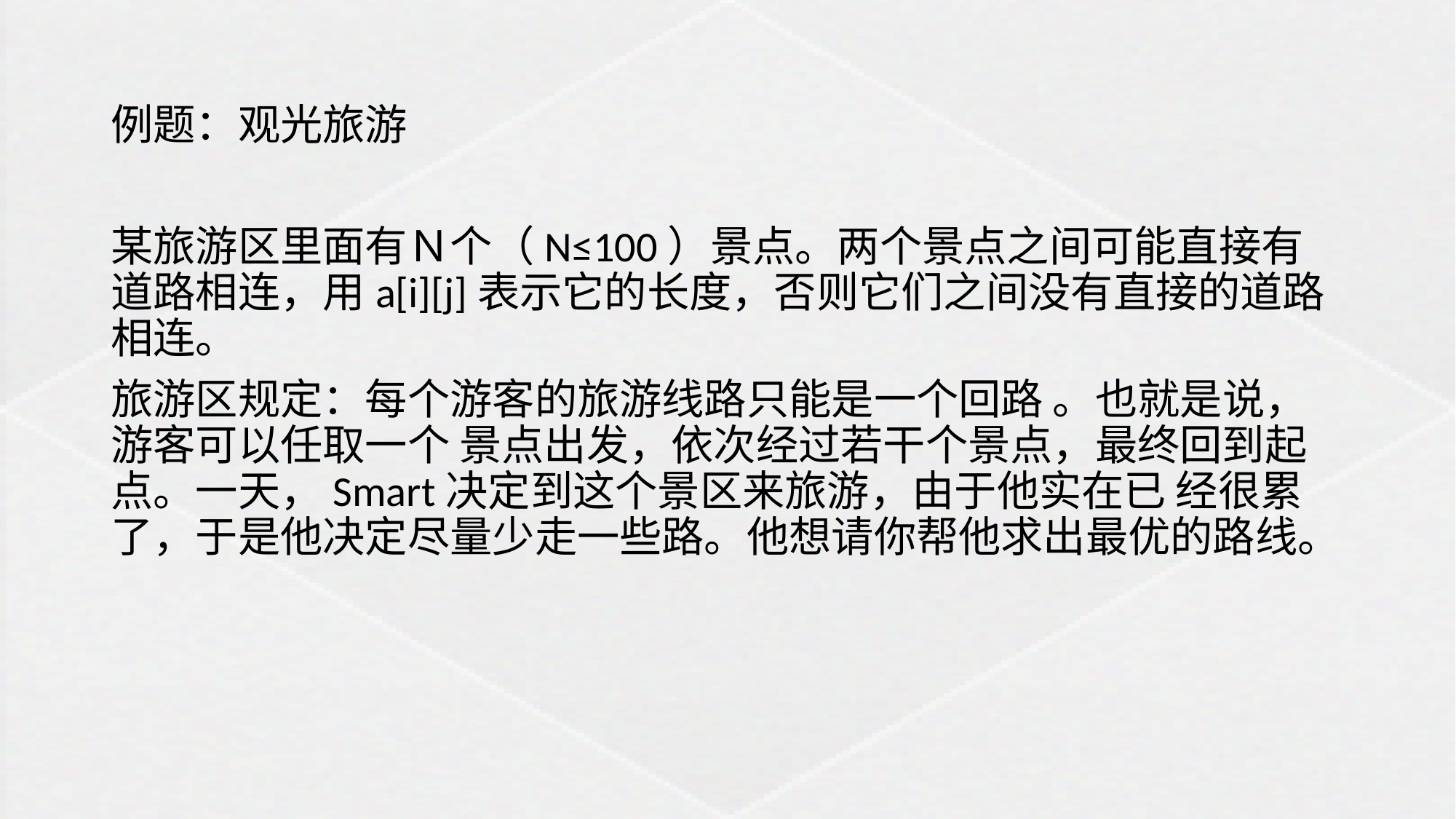

例题：观光旅游

某旅游区里面有Ｎ个（N≤100）景点。两个景点之间可能直接有道路相连，用a[i][j]表示它的长度，否则它们之间没有直接的道路相连。
旅游区规定：每个游客的旅游线路只能是一个回路 。也就是说，游客可以任取一个 景点出发，依次经过若干个景点，最终回到起点。一天，Smart决定到这个景区来旅游，由于他实在已 经很累了，于是他决定尽量少走一些路。他想请你帮他求出最优的路线。